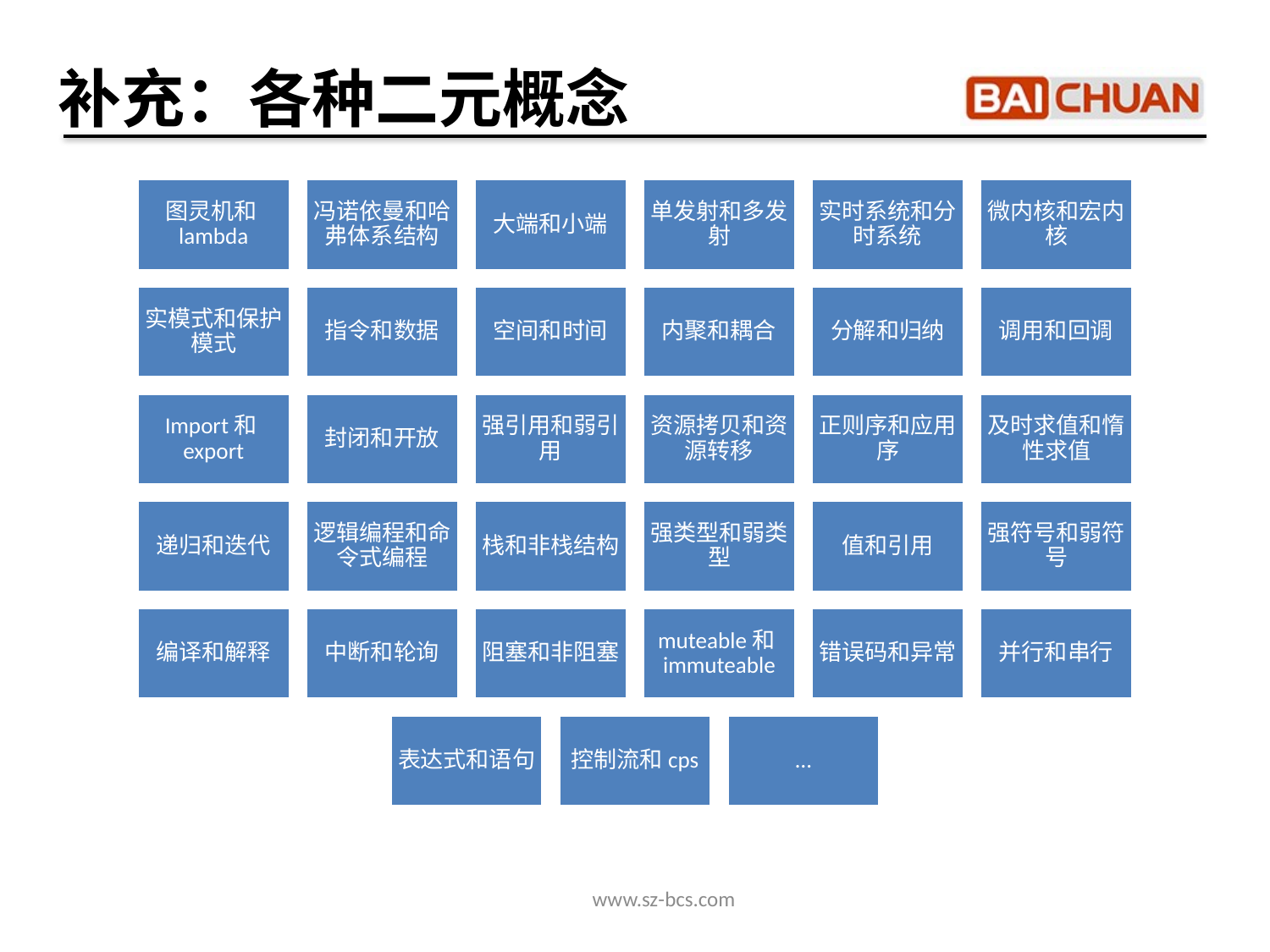

补充：各种二元概念
图灵机和lambda
冯诺依曼和哈弗体系结构
大端和小端
单发射和多发射
实时系统和分时系统
微内核和宏内核
实模式和保护模式
指令和数据
空间和时间
内聚和耦合
分解和归纳
调用和回调
Import和export
封闭和开放
强引用和弱引用
资源拷贝和资源转移
正则序和应用序
及时求值和惰性求值
递归和迭代
逻辑编程和命令式编程
栈和非栈结构
强类型和弱类型
值和引用
强符号和弱符号
编译和解释
中断和轮询
阻塞和非阻塞
muteable和immuteable
错误码和异常
并行和串行
表达式和语句
控制流和cps
…
www.sz-bcs.com